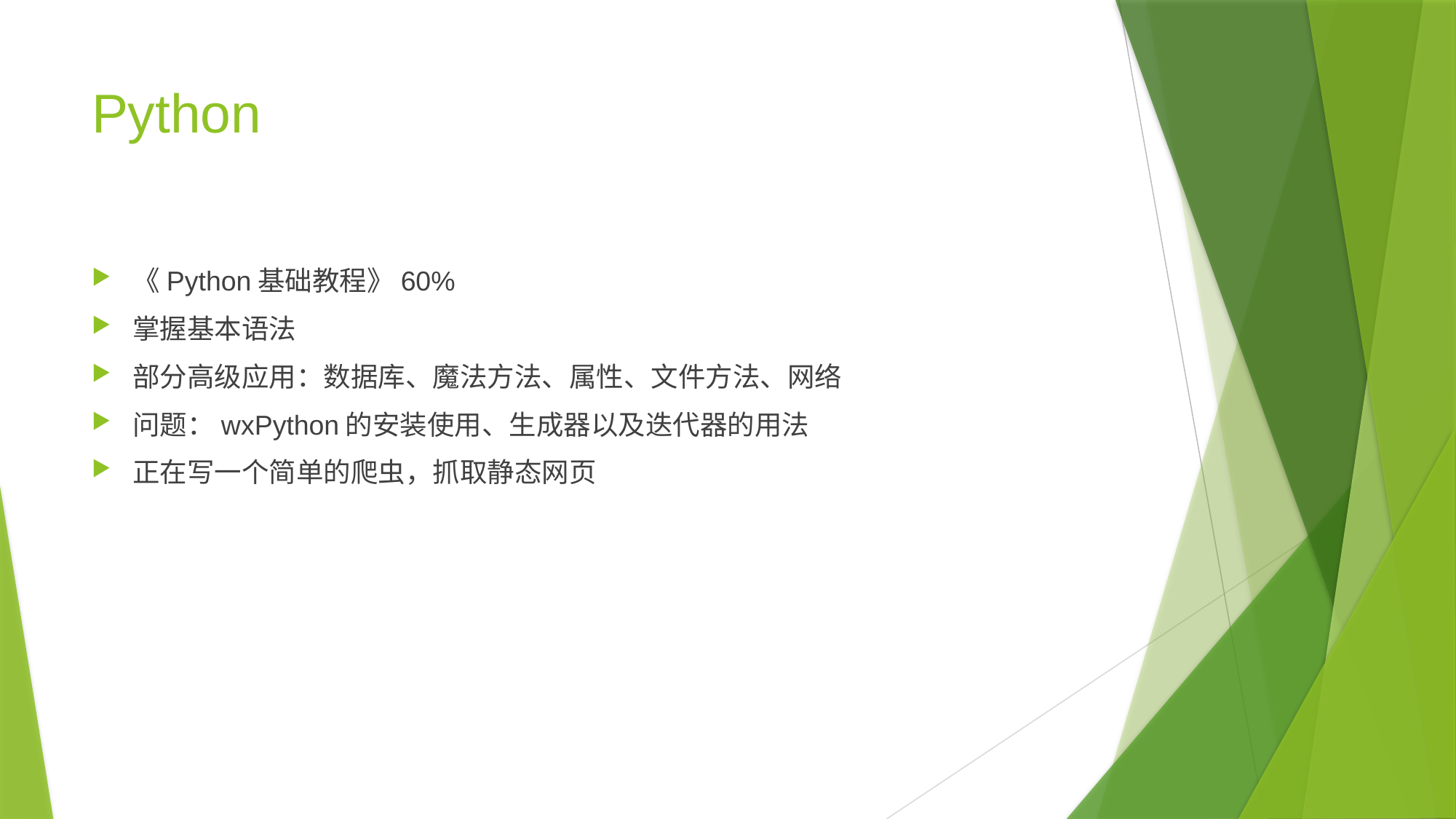

# Python
《Python基础教程》60%
掌握基本语法
部分高级应用：数据库、魔法方法、属性、文件方法、网络
问题：wxPython的安装使用、生成器以及迭代器的用法
正在写一个简单的爬虫，抓取静态网页